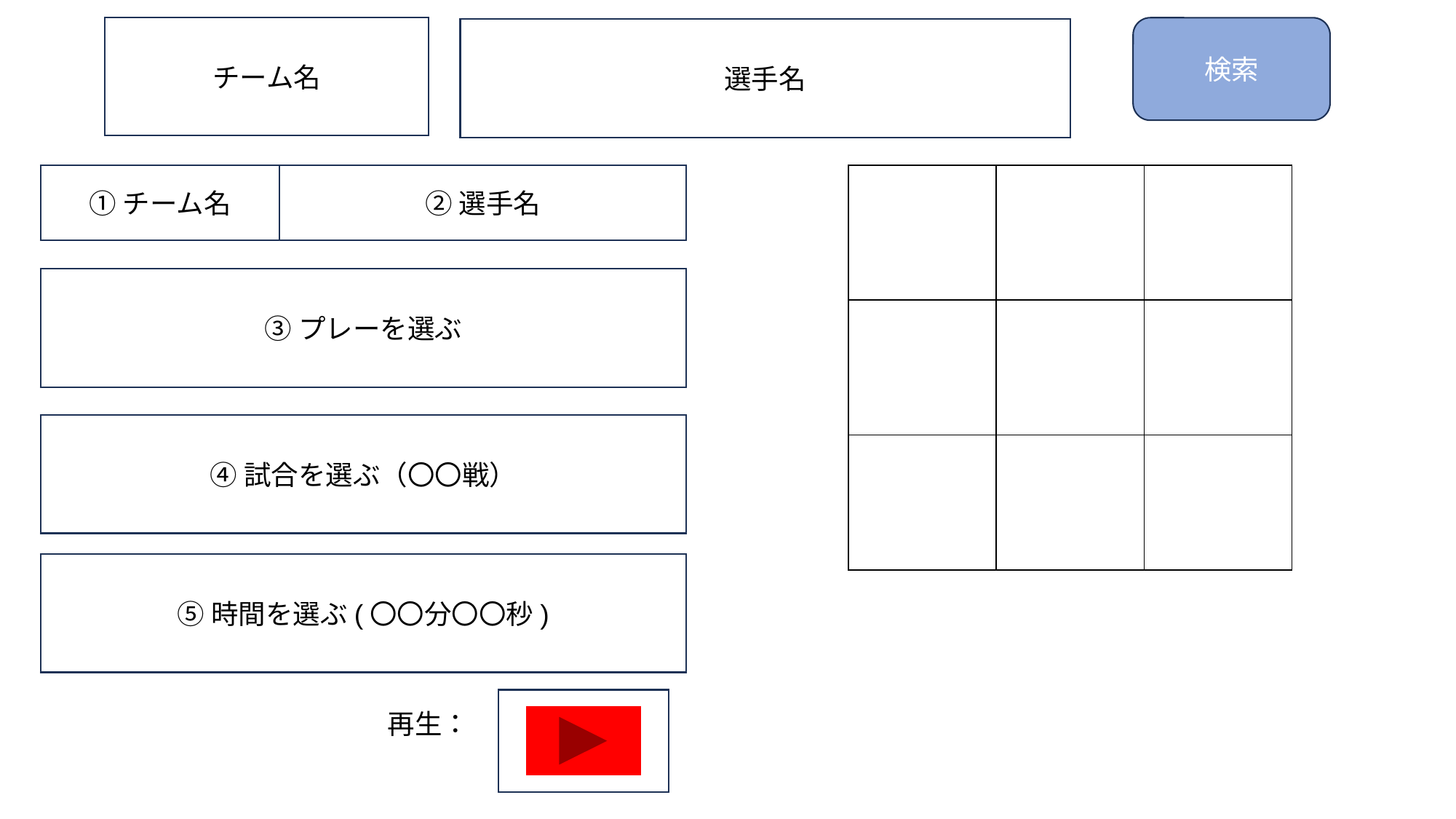

チーム名
検索
選手名
①チーム名
②選手名
|  |  |  |
| --- | --- | --- |
|  |  |  |
|  |  |  |
③プレーを選ぶ
④試合を選ぶ（〇〇戦）
⑤時間を選ぶ(〇〇分〇〇秒)

再生：